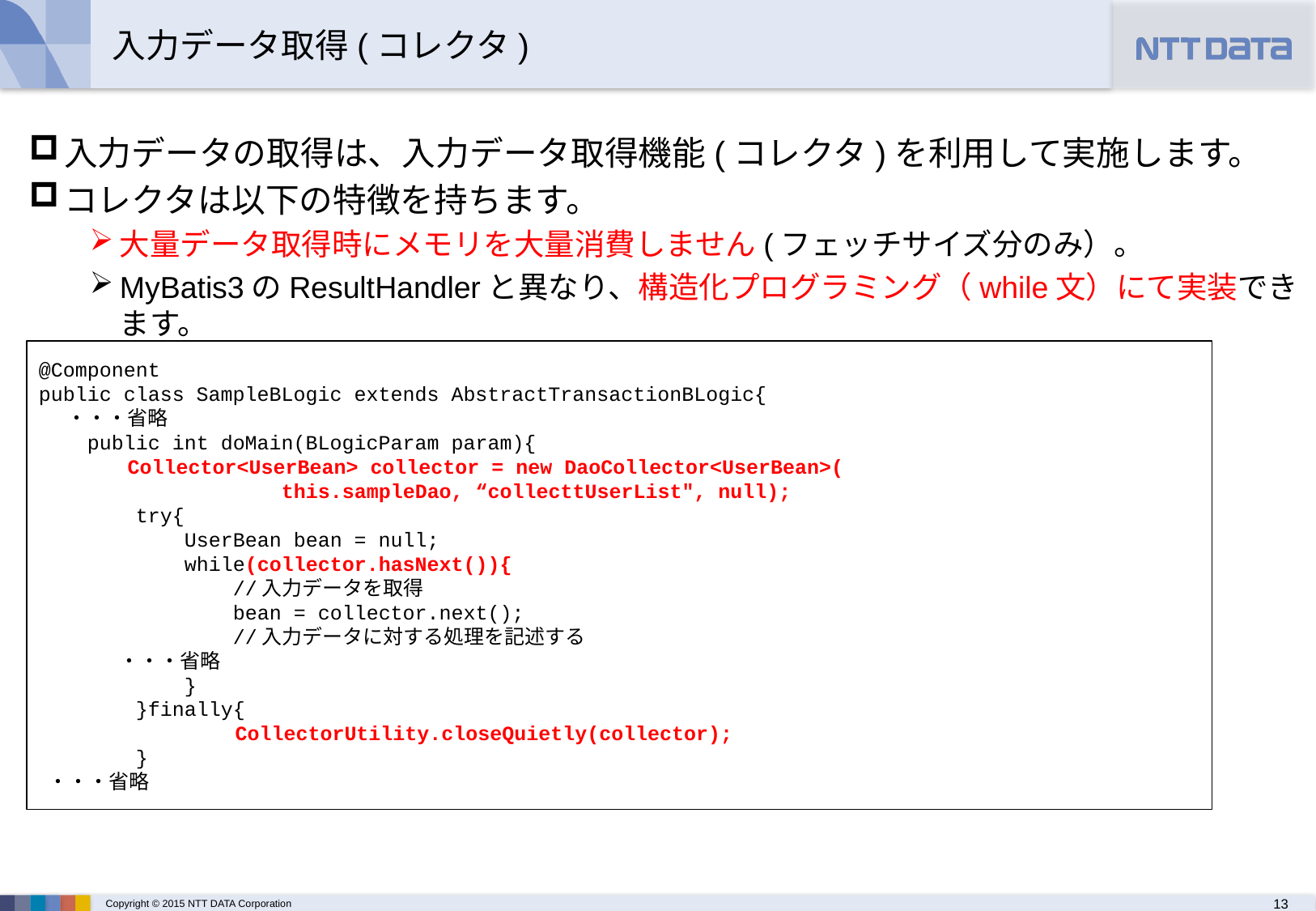

# 入力データ取得(コレクタ)
入力データの取得は、入力データ取得機能(コレクタ)を利用して実施します。
コレクタは以下の特徴を持ちます。
大量データ取得時にメモリを大量消費しません(フェッチサイズ分のみ）。
MyBatis3のResultHandlerと異なり、構造化プログラミング（while文）にて実装できます。

@Component
public class SampleBLogic extends AbstractTransactionBLogic{
     ・・・省略
    public int doMain(BLogicParam param){
　　　     Collector<UserBean> collector = new DaoCollector<UserBean>(
                    this.sampleDao, “collecttUserList", null);
        try{
            UserBean bean = null;
            while(collector.hasNext()){
                //入力データを取得
                bean = collector.next();
                //入力データに対する処理を記述する
                 ・・・省略
            }
        }finally{
 　　　　　　　　　CollectorUtility.closeQuietly(collector);
        }
 ・・・省略